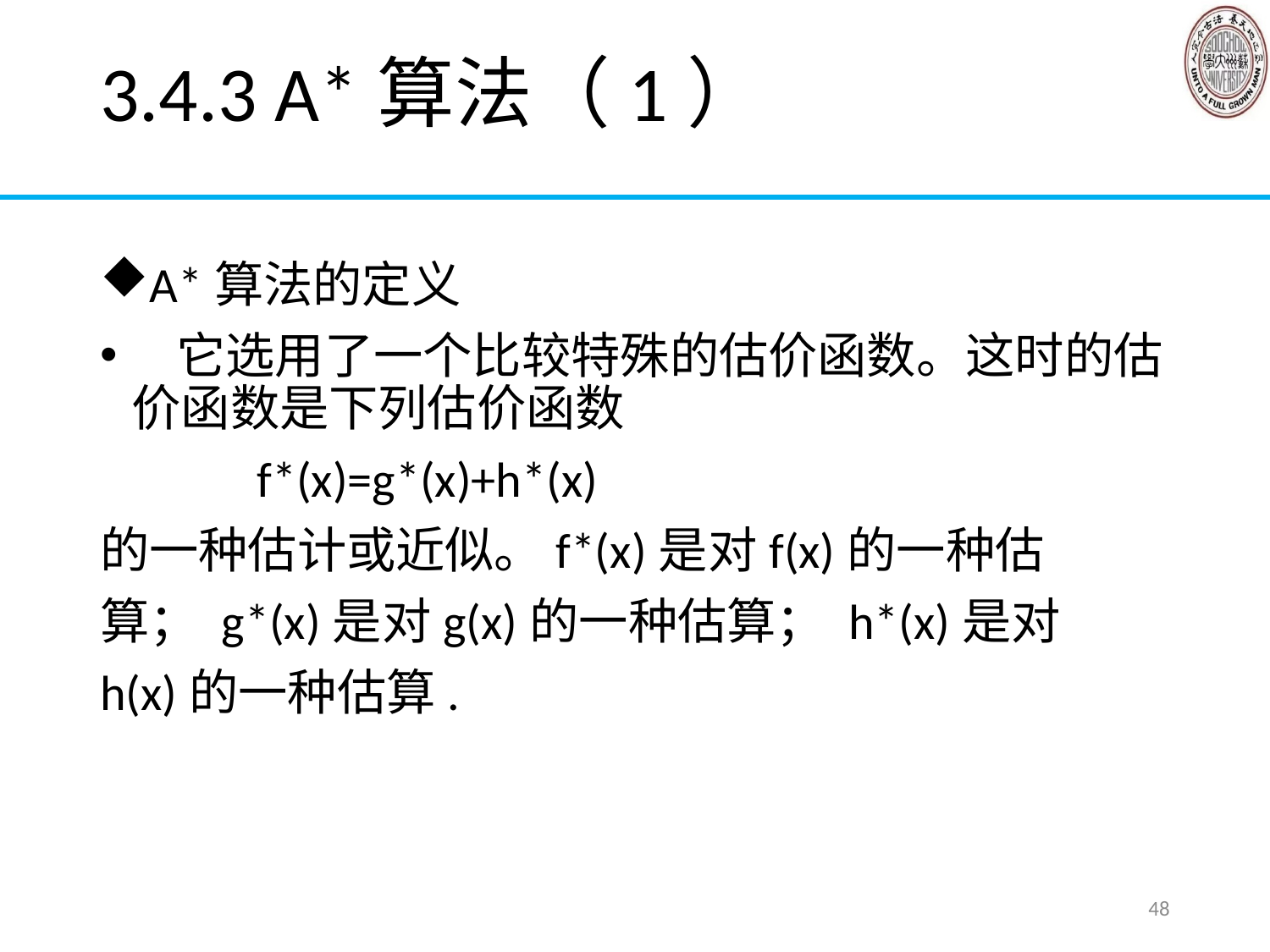

# 3.4.3 A*算法（1）
A*算法的定义
   它选用了一个比较特殊的估价函数。这时的估价函数是下列估价函数
              f*(x)=g*(x)+h*(x)
的一种估计或近似。f*(x)是对f(x)的一种估
算； g*(x)是对g(x)的一种估算； h*(x)是对
h(x)的一种估算.

48